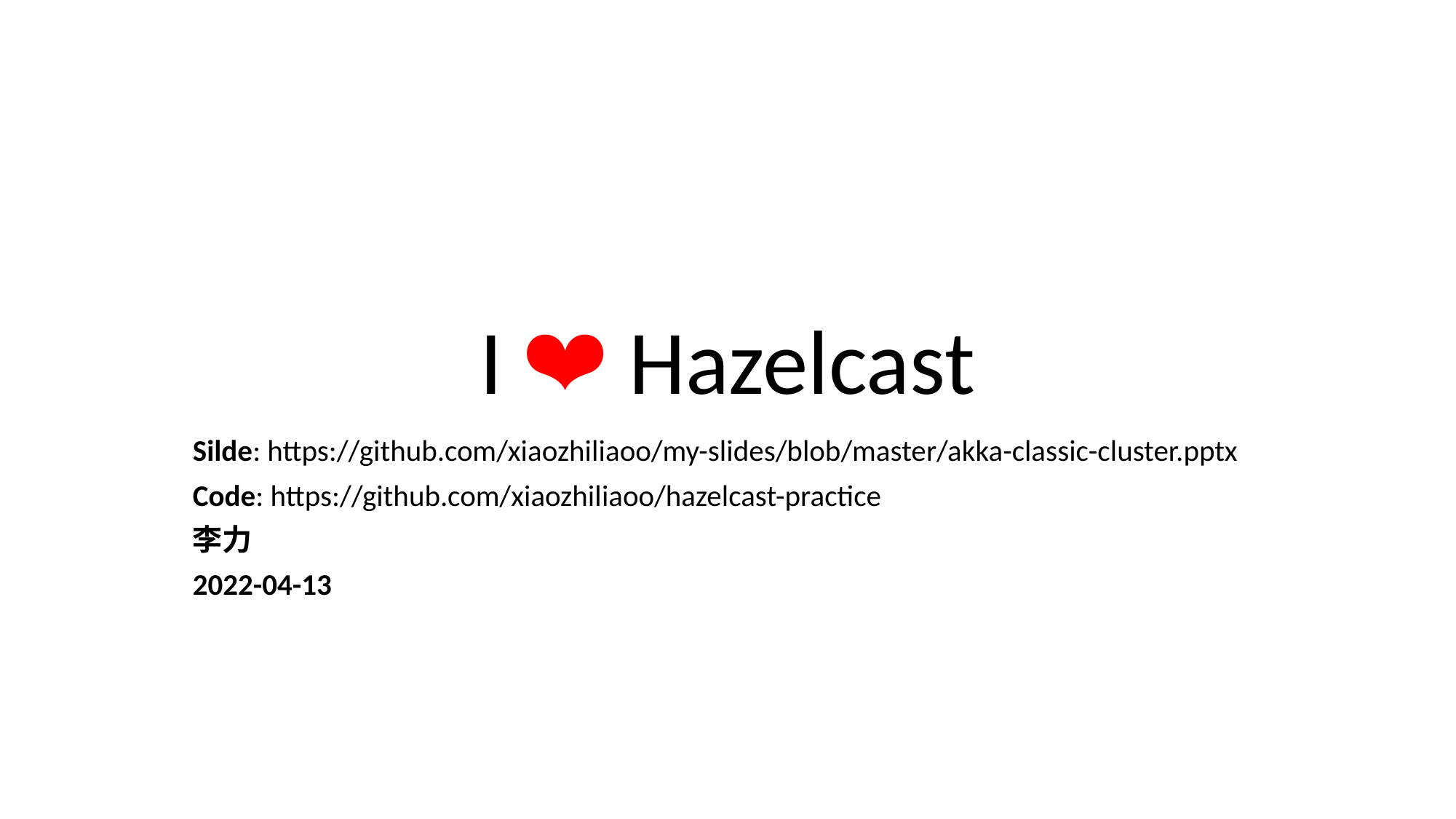

# I ❤ Hazelcast
Silde: https://github.com/xiaozhiliaoo/my-slides/blob/master/akka-classic-cluster.pptx
Code: https://github.com/xiaozhiliaoo/hazelcast-practice
李力
2022-04-13